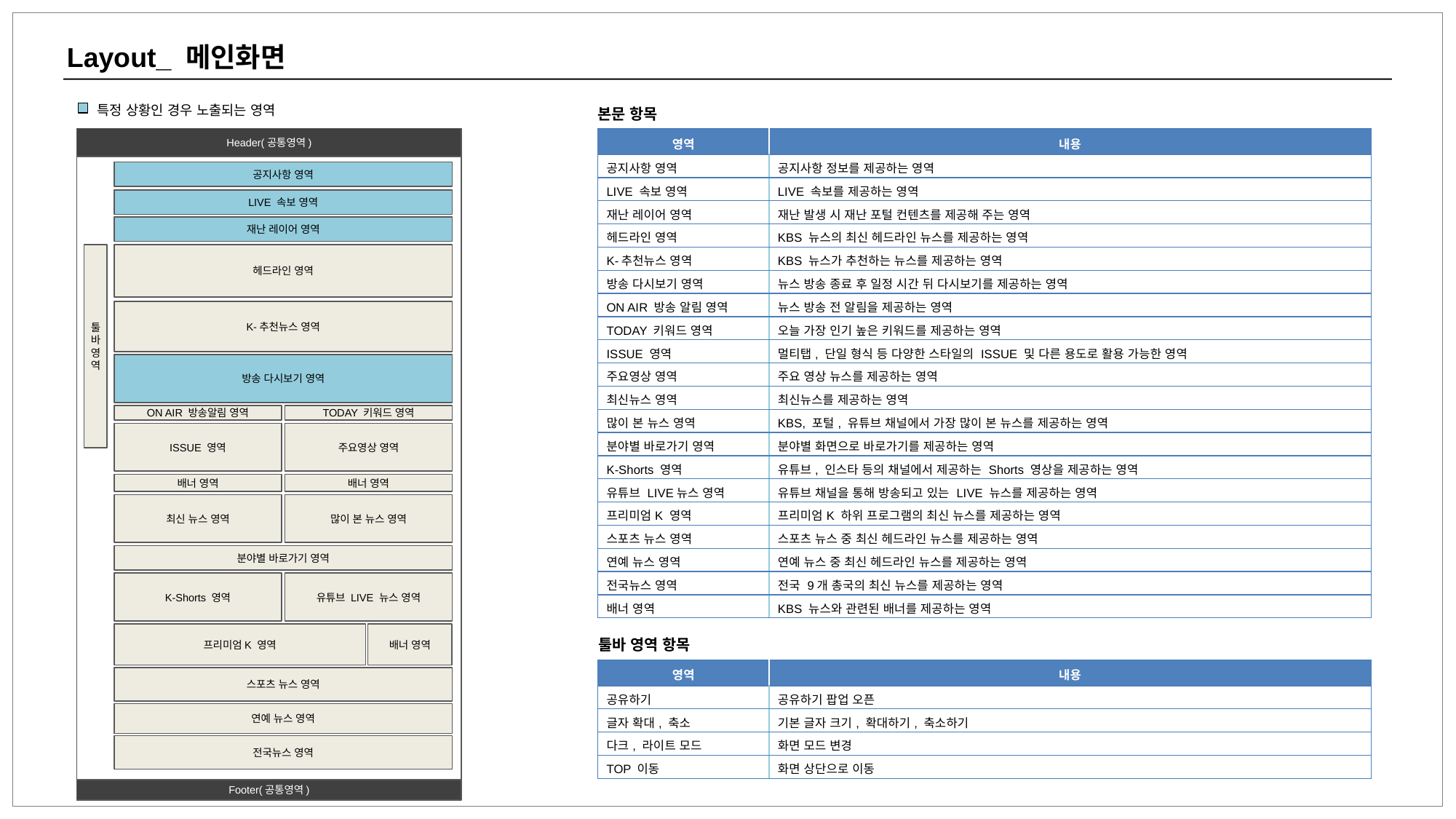

Layout_ 메인화면
특정 상황인 경우 노출되는 영역
본문 항목

Header(공통영역)
| 영역 | 내용 |
| --- | --- |
| 공지사항 영역 | 공지사항 정보를 제공하는 영역 |
| LIVE 속보 영역 | LIVE 속보를 제공하는 영역 |
| 재난 레이어 영역 | 재난 발생 시 재난 포털 컨텐츠를 제공해 주는 영역 |
| 헤드라인 영역 | KBS 뉴스의 최신 헤드라인 뉴스를 제공하는 영역 |
| K-추천뉴스 영역 | KBS 뉴스가 추천하는 뉴스를 제공하는 영역 |
| 방송 다시보기 영역 | 뉴스 방송 종료 후 일정 시간 뒤 다시보기를 제공하는 영역 |
| ON AIR 방송 알림 영역 | 뉴스 방송 전 알림을 제공하는 영역 |
| TODAY 키워드 영역 | 오늘 가장 인기 높은 키워드를 제공하는 영역 |
| ISSUE 영역 | 멀티탭, 단일 형식 등 다양한 스타일의 ISSUE 및 다른 용도로 활용 가능한 영역 |
| 주요영상 영역 | 주요 영상 뉴스를 제공하는 영역 |
| 최신뉴스 영역 | 최신뉴스를 제공하는 영역 |
| 많이 본 뉴스 영역 | KBS, 포털, 유튜브 채널에서 가장 많이 본 뉴스를 제공하는 영역 |
| 분야별 바로가기 영역 | 분야별 화면으로 바로가기를 제공하는 영역 |
| K-Shorts 영역 | 유튜브, 인스타 등의 채널에서 제공하는 Shorts 영상을 제공하는 영역 |
| 유튜브 LIVE뉴스 영역 | 유튜브 채널을 통해 방송되고 있는 LIVE 뉴스를 제공하는 영역 |
| 프리미엄K 영역 | 프리미엄K 하위 프로그램의 최신 뉴스를 제공하는 영역 |
| 스포츠 뉴스 영역 | 스포츠 뉴스 중 최신 헤드라인 뉴스를 제공하는 영역 |
| 연예 뉴스 영역 | 연예 뉴스 중 최신 헤드라인 뉴스를 제공하는 영역 |
| 전국뉴스 영역 | 전국 9개 총국의 최신 뉴스를 제공하는 영역 |
| 배너 영역 | KBS 뉴스와 관련된 배너를 제공하는 영역 |

공지사항 영역
LIVE 속보 영역
재난 레이어 영역
툴
바
영
역
헤드라인 영역
K-추천뉴스 영역
방송 다시보기 영역
ON AIR 방송알림 영역
TODAY 키워드 영역
ISSUE 영역
주요영상 영역
배너 영역
배너 영역
최신 뉴스 영역
많이 본 뉴스 영역
분야별 바로가기 영역
K-Shorts 영역
유튜브 LIVE 뉴스 영역
프리미엄K 영역
배너 영역
툴바 영역 항목
| 영역 | 내용 |
| --- | --- |
| 공유하기 | 공유하기 팝업 오픈 |
| 글자 확대, 축소 | 기본 글자 크기, 확대하기, 축소하기 |
| 다크, 라이트 모드 | 화면 모드 변경 |
| TOP 이동 | 화면 상단으로 이동 |
스포츠 뉴스 영역
연예 뉴스 영역
전국뉴스 영역
Footer(공통영역)